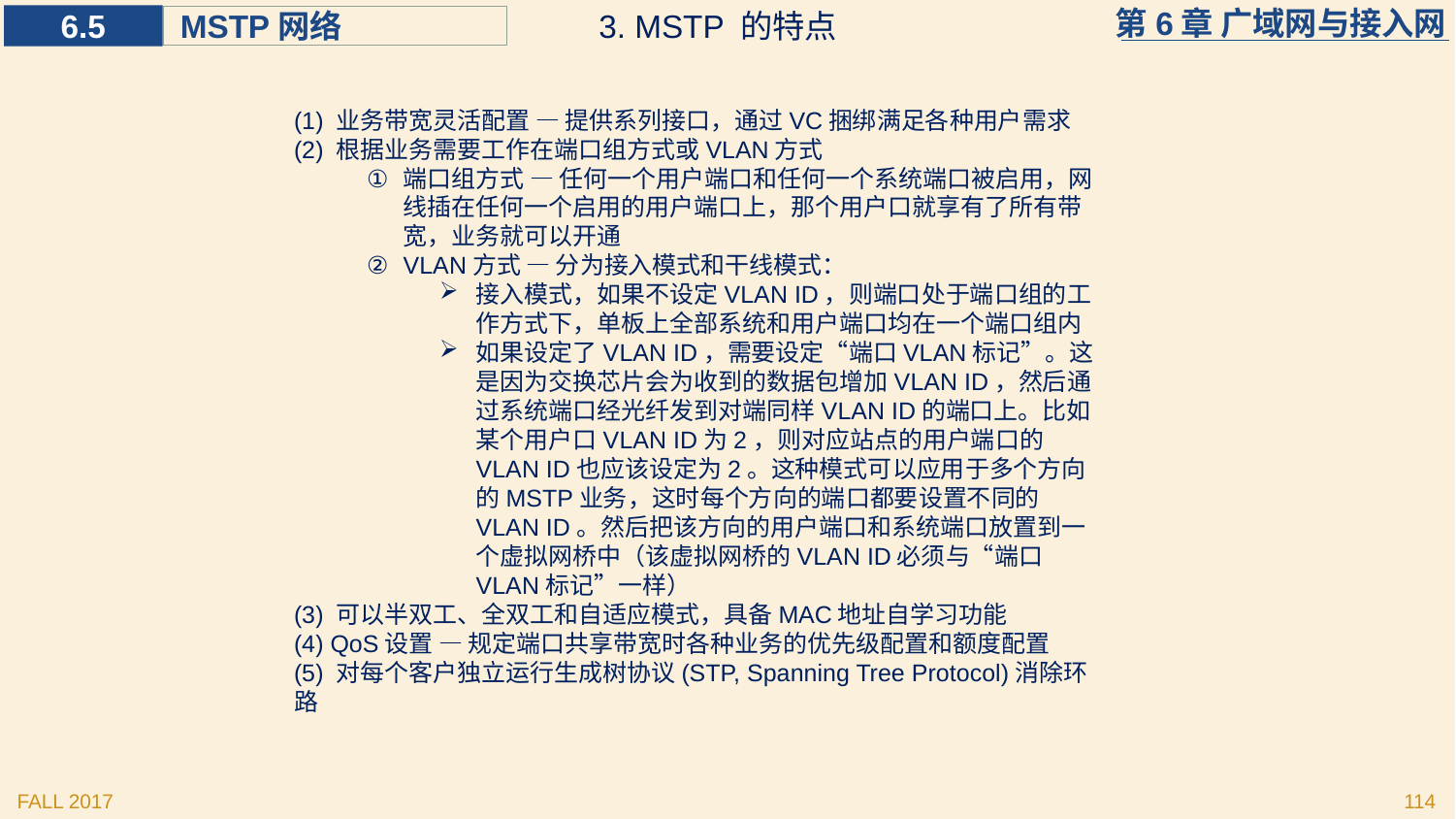

3. MSTP 的特点
(1) 业务带宽灵活配置 — 提供系列接口，通过VC捆绑满足各种用户需求
(2) 根据业务需要工作在端口组方式或VLAN方式
端口组方式 — 任何一个用户端口和任何一个系统端口被启用，网线插在任何一个启用的用户端口上，那个用户口就享有了所有带宽，业务就可以开通
VLAN方式 — 分为接入模式和干线模式：
接入模式，如果不设定VLAN ID，则端口处于端口组的工作方式下，单板上全部系统和用户端口均在一个端口组内
如果设定了VLAN ID，需要设定“端口VLAN标记”。这是因为交换芯片会为收到的数据包增加VLAN ID，然后通过系统端口经光纤发到对端同样VLAN ID的端口上。比如某个用户口VLAN ID为2，则对应站点的用户端口的VLAN ID也应该设定为2。这种模式可以应用于多个方向的MSTP业务，这时每个方向的端口都要设置不同的VLAN ID。然后把该方向的用户端口和系统端口放置到一个虚拟网桥中（该虚拟网桥的VLAN ID必须与“端口VLAN标记”一样）
(3) 可以半双工、全双工和自适应模式，具备MAC地址自学习功能
(4) QoS设置 — 规定端口共享带宽时各种业务的优先级配置和额度配置
(5) 对每个客户独立运行生成树协议(STP, Spanning Tree Protocol)消除环路